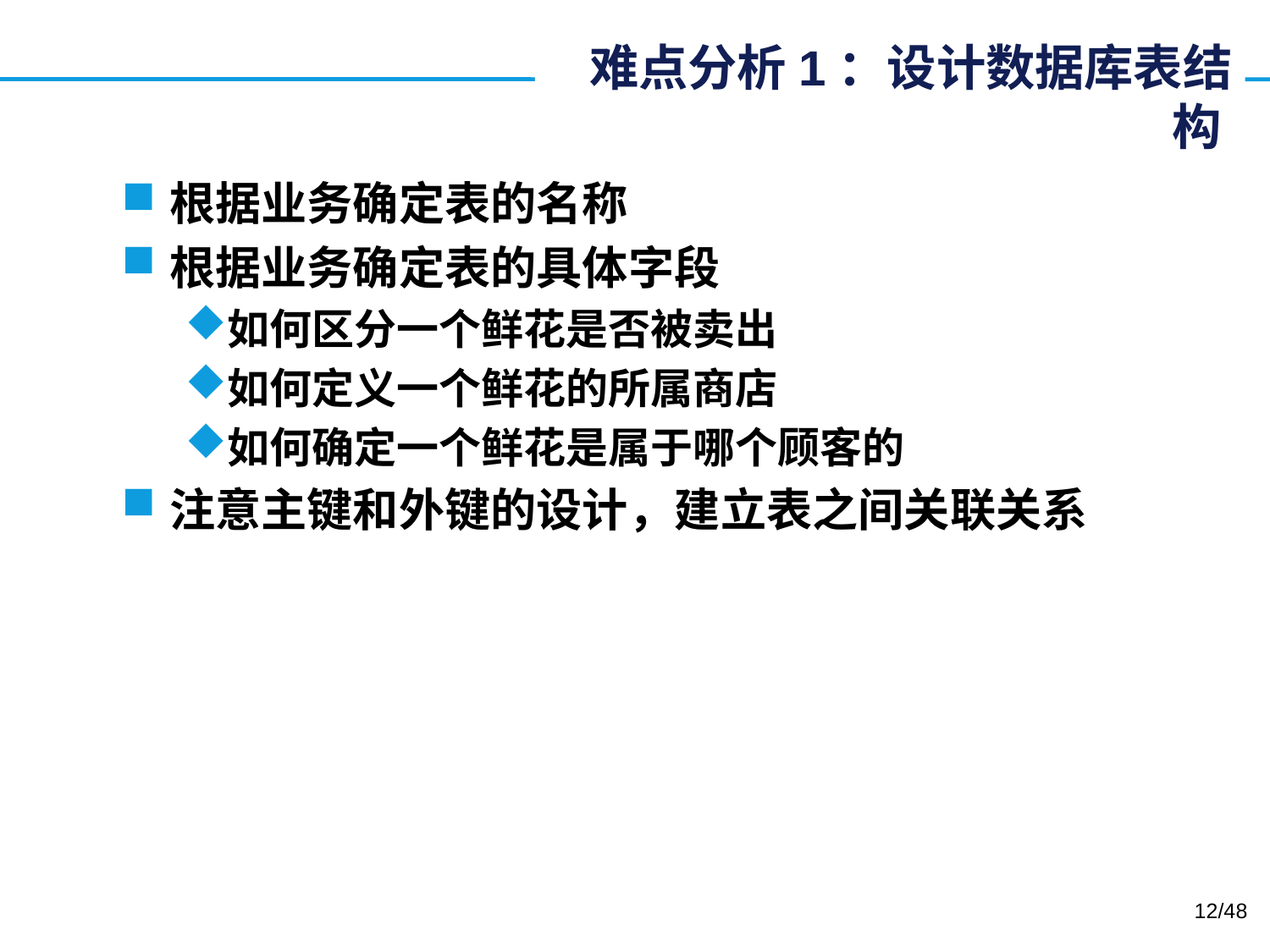

# 难点分析1：设计数据库表结构
根据业务确定表的名称
根据业务确定表的具体字段
如何区分一个鲜花是否被卖出
如何定义一个鲜花的所属商店
如何确定一个鲜花是属于哪个顾客的
注意主键和外键的设计，建立表之间关联关系
12/48